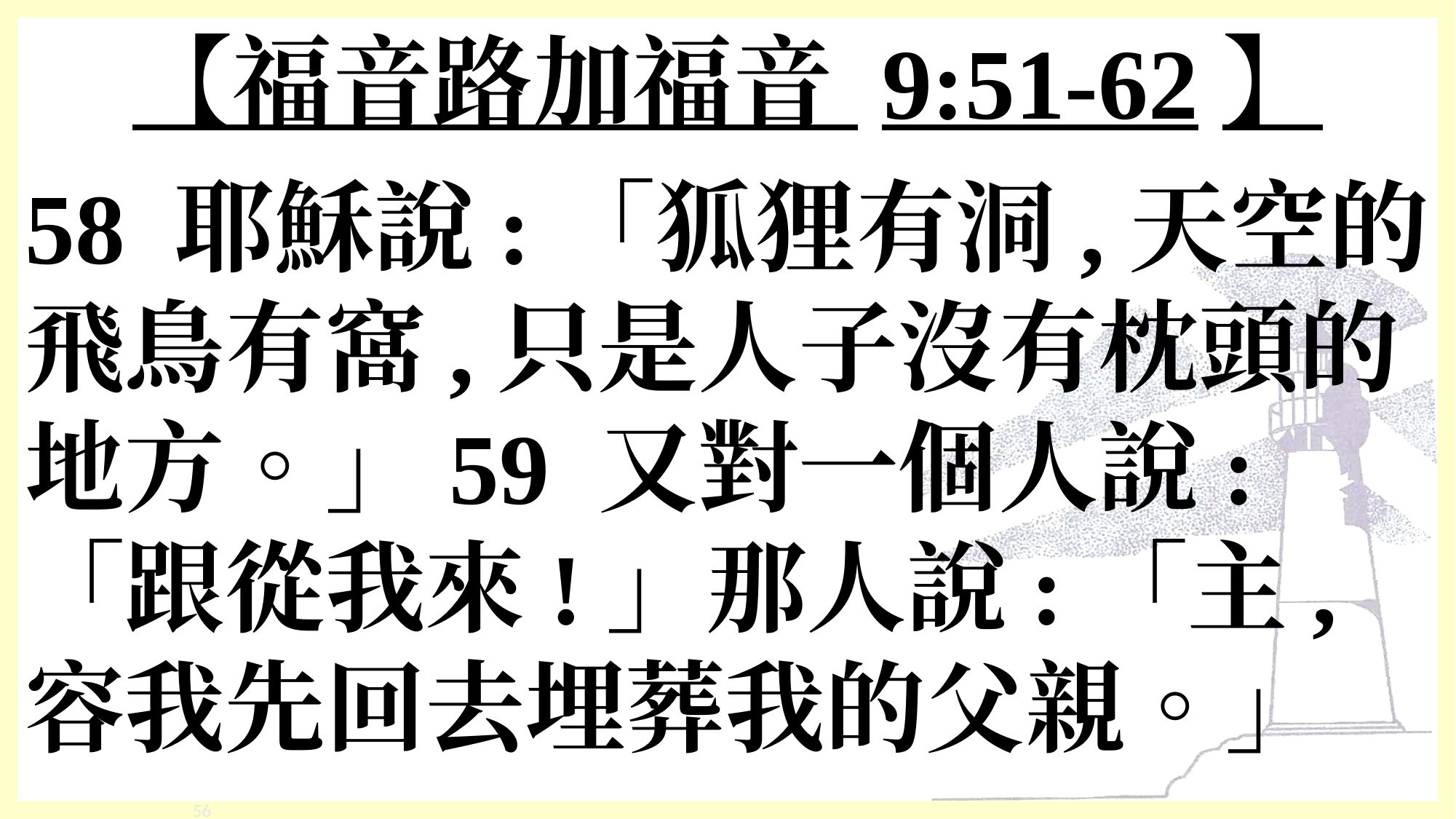

# 【福音路加福音 9:51-62】
58 耶穌說:「狐狸有洞,天空的飛鳥有窩,只是人子沒有枕頭的地方。」59 又對一個人說:「跟從我來!」那人說:「主,容我先回去埋葬我的父親。」
56